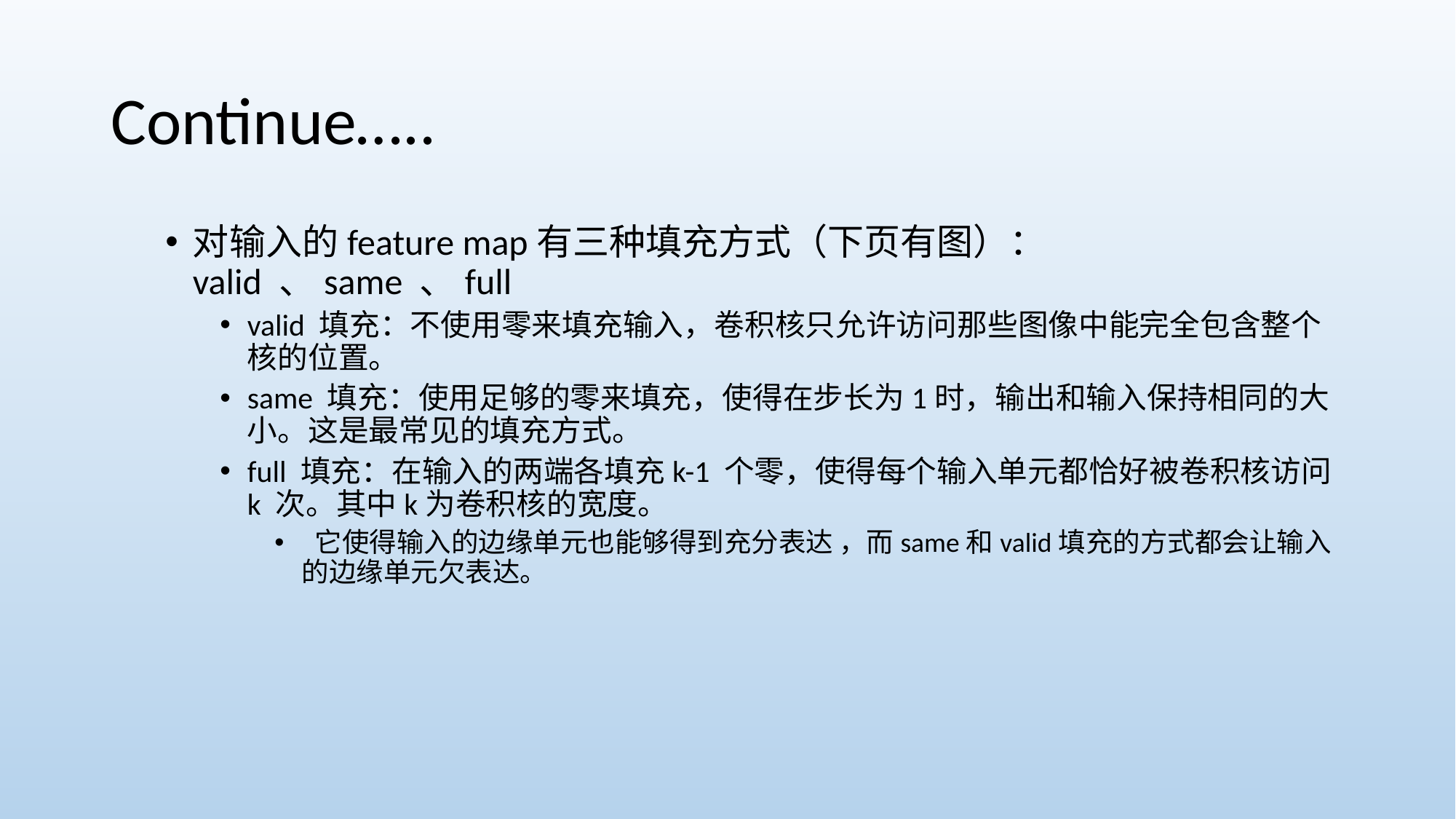

# Continue…..
对输入的feature map有三种填充方式（下页有图）：valid 、same 、full
valid 填充：不使用零来填充输入，卷积核只允许访问那些图像中能完全包含整个核的位置。
same 填充：使用足够的零来填充，使得在步长为1时，输出和输入保持相同的大小。这是最常见的填充方式。
full 填充：在输入的两端各填充k-1 个零，使得每个输入单元都恰好被卷积核访问k 次。其中k为卷积核的宽度。
 它使得输入的边缘单元也能够得到充分表达 ，而same和valid填充的方式都会让输入的边缘单元欠表达。